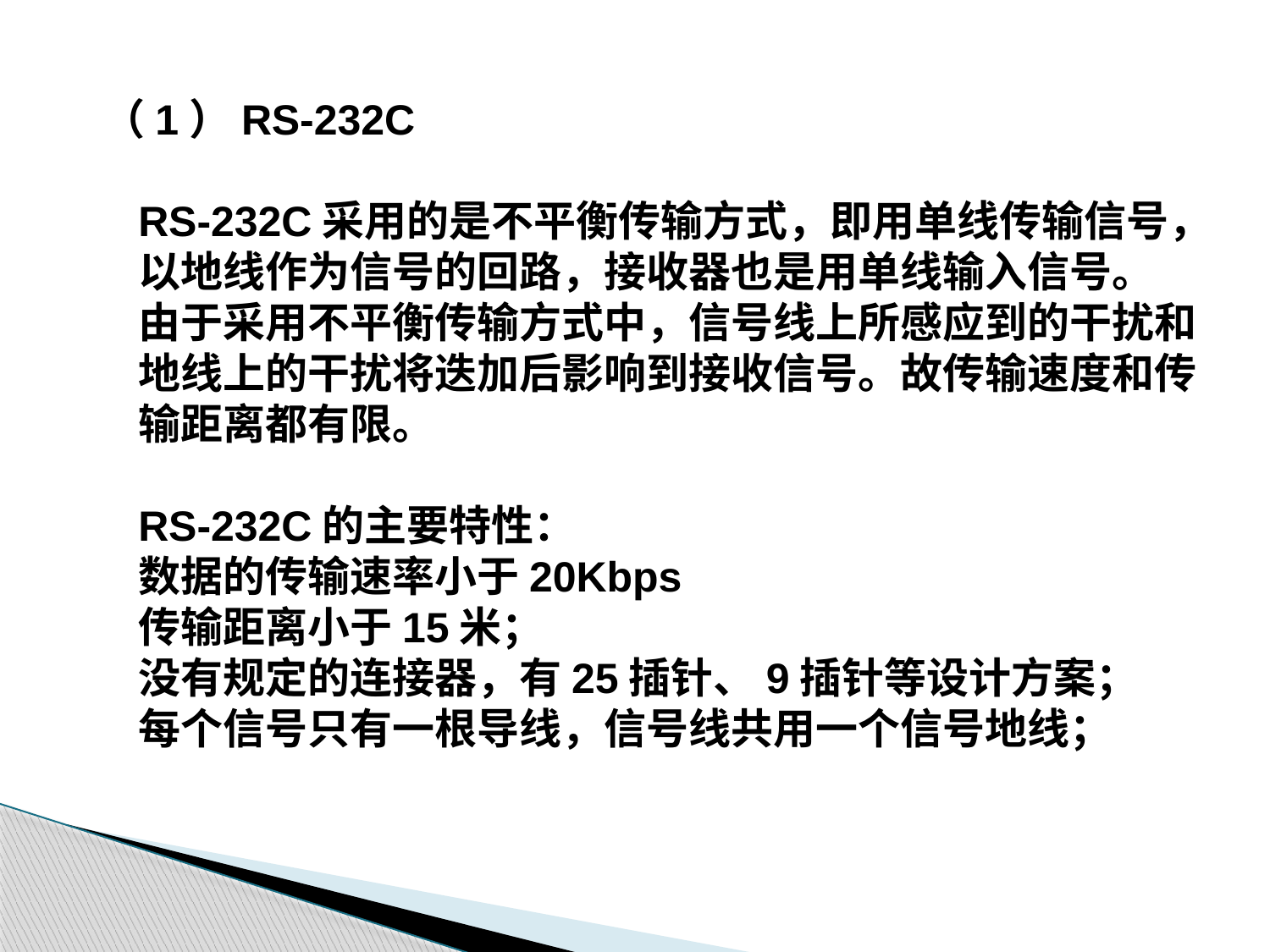

（1）RS-232C

	RS-232C采用的是不平衡传输方式，即用单线传输信号，以地线作为信号的回路，接收器也是用单线输入信号。
	由于采用不平衡传输方式中，信号线上所感应到的干扰和地线上的干扰将迭加后影响到接收信号。故传输速度和传输距离都有限。

	RS-232C的主要特性：
	数据的传输速率小于20Kbps
	传输距离小于15米；
	没有规定的连接器，有25插针、9插针等设计方案；
	每个信号只有一根导线，信号线共用一个信号地线；